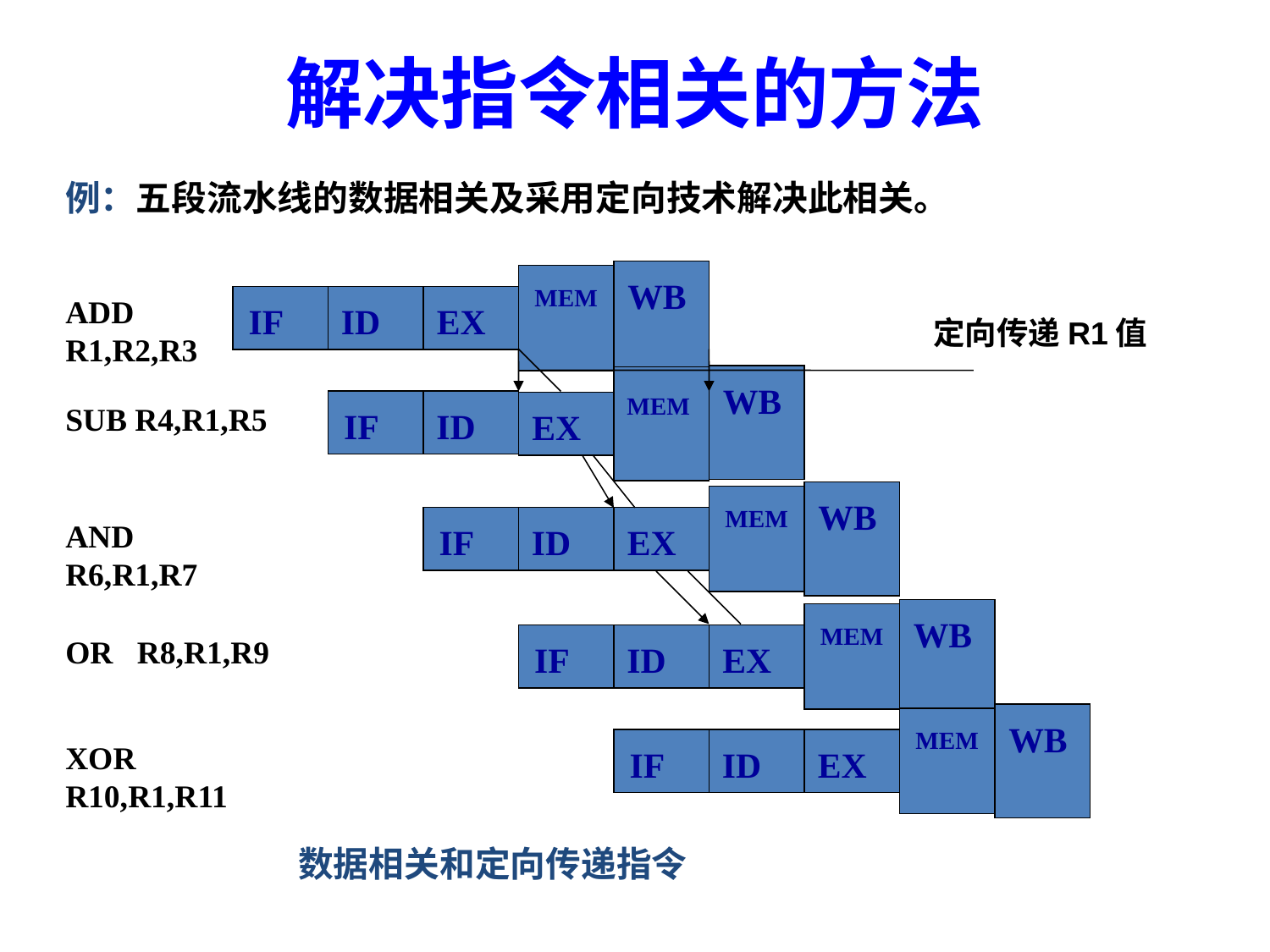

解决指令相关的方法
例：五段流水线的数据相关及采用定向技术解决此相关。
ADD R1,R2,R3
IF
ID
EX
MEM
WB
定向传递R1值

IF
ID
WB
EX
MEM
SUB R4,R1,R5

IF
ID
EX
MEM
WB
AND R6,R1,R7

IF
ID
EX
MEM
WB
OR   R8,R1,R9
IF
ID
EX
MEM
WB
XOR R10,R1,R11
数据相关和定向传递指令